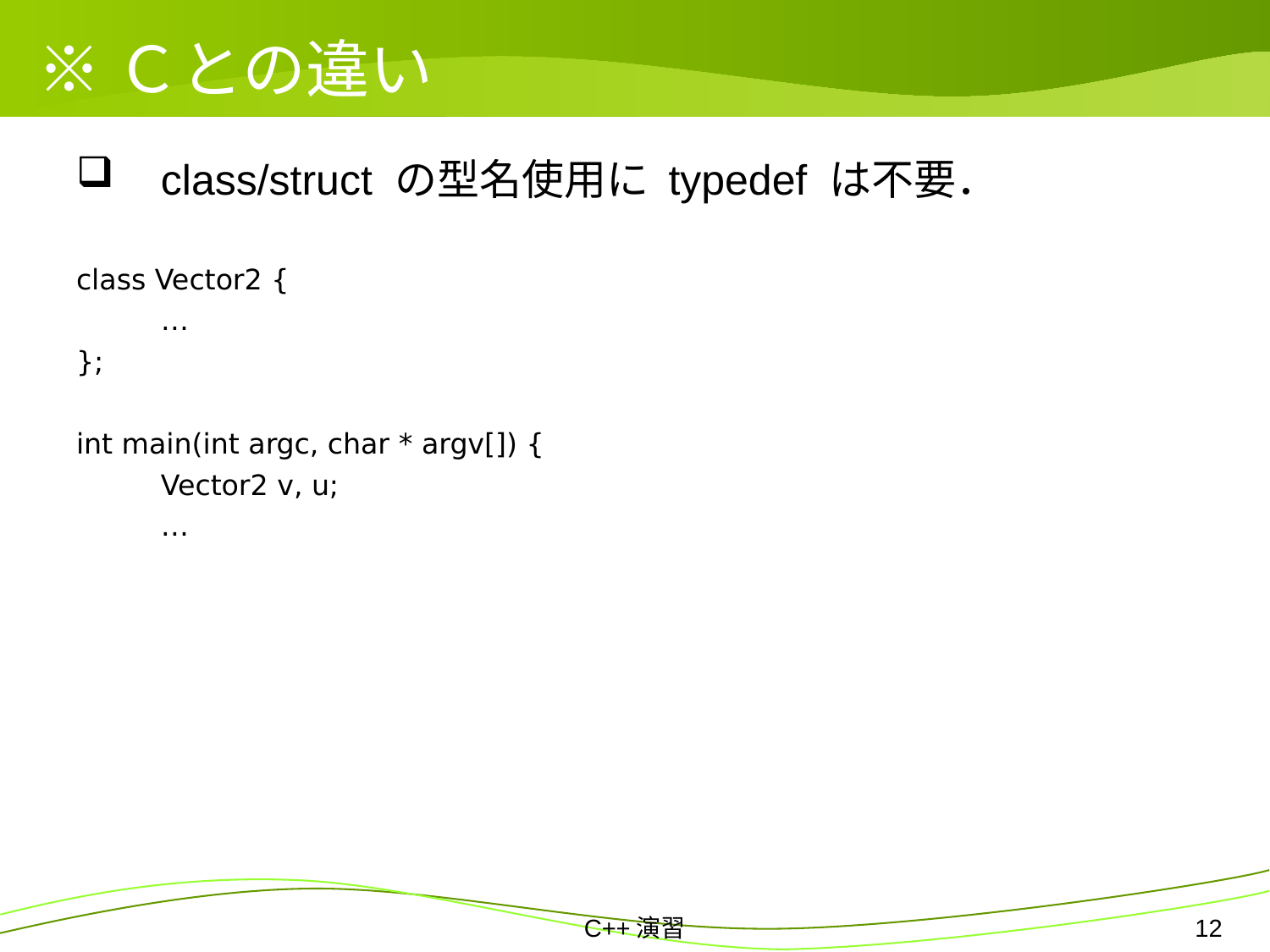

# ※Ｃとの違い
class/struct の型名使用に typedef は不要．
class Vector2 {
	…
};

int main(int argc, char * argv[]) {
	Vector2 v, u;
	…

C++演習
12